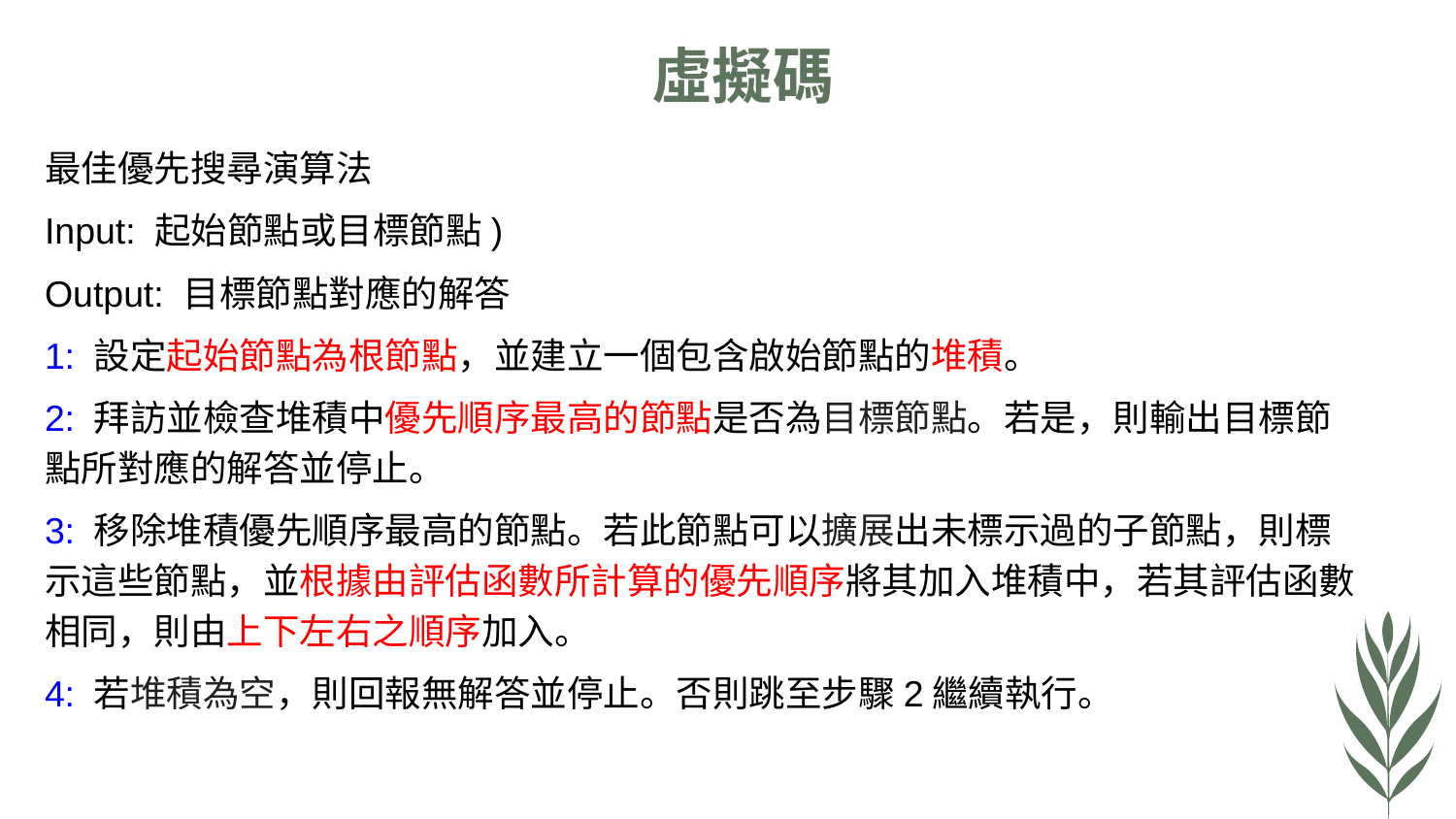

# 虛擬碼
最佳優先搜尋演算法
Input: 起始節點或目標節點)
Output: 目標節點對應的解答
1: 設定起始節點為根節點，並建立一個包含啟始節點的堆積。
2: 拜訪並檢查堆積中優先順序最高的節點是否為目標節點。若是，則輸出目標節點所對應的解答並停止。
3: 移除堆積優先順序最高的節點。若此節點可以擴展出未標示過的子節點，則標示這些節點，並根據由評估函數所計算的優先順序將其加入堆積中，若其評估函數相同，則由上下左右之順序加入。
4: 若堆積為空，則回報無解答並停止。否則跳至步驟2繼續執行。